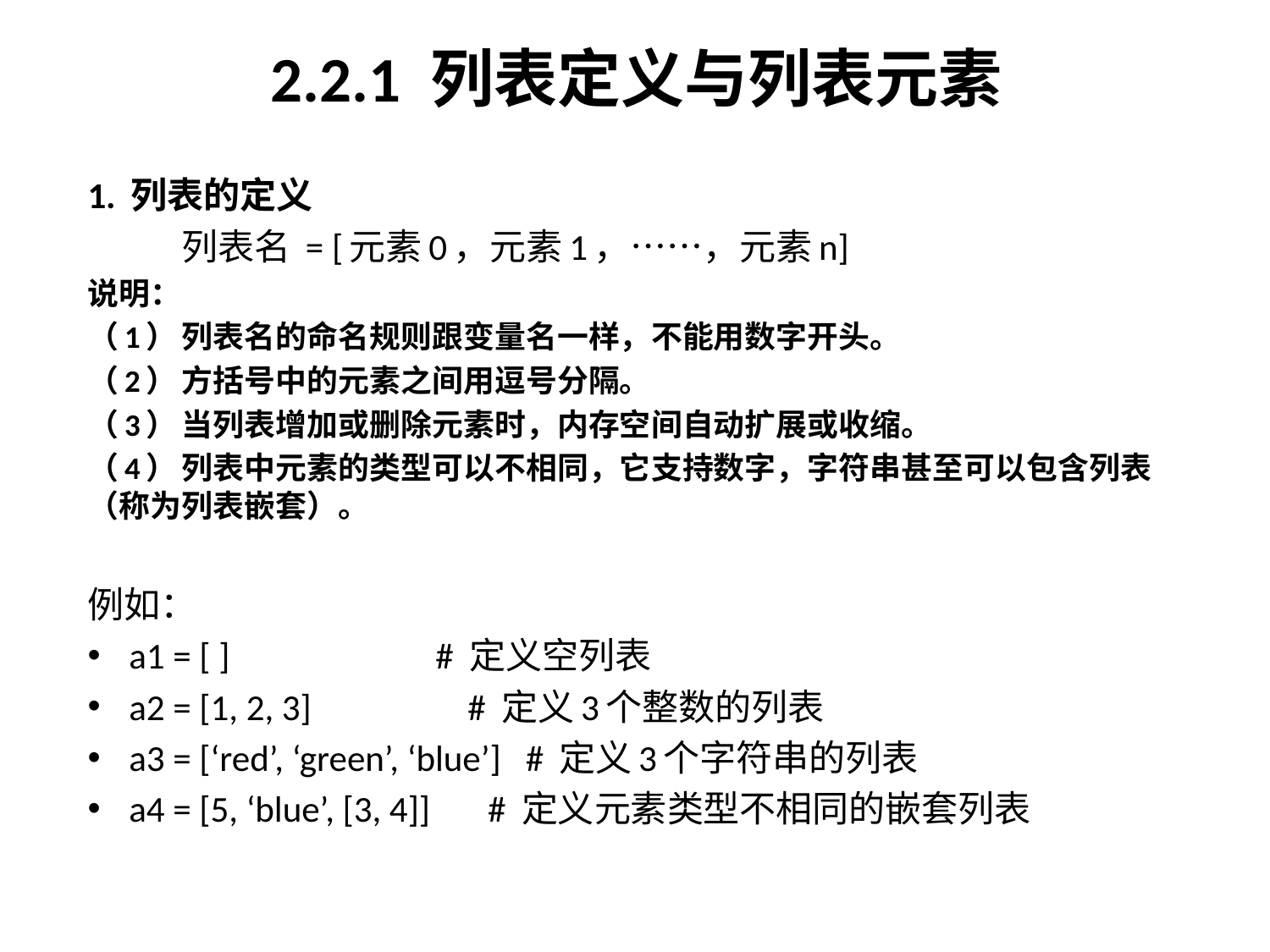

# 2.2.1 列表定义与列表元素
1. 列表的定义
	列表名 = [元素0，元素1，……，元素n]
说明：
（1）	列表名的命名规则跟变量名一样，不能用数字开头。
（2）	方括号中的元素之间用逗号分隔。
（3）	当列表增加或删除元素时，内存空间自动扩展或收缩。
（4）	列表中元素的类型可以不相同，它支持数字，字符串甚至可以包含列表（称为列表嵌套）。

例如：
a1 = [ ]                         # 定义空列表
a2 = [1, 2, 3]                   # 定义3个整数的列表
a3 = [‘red’, ‘green’, ‘blue’]   # 定义3个字符串的列表
a4 = [5, ‘blue’, [3, 4]]       # 定义元素类型不相同的嵌套列表